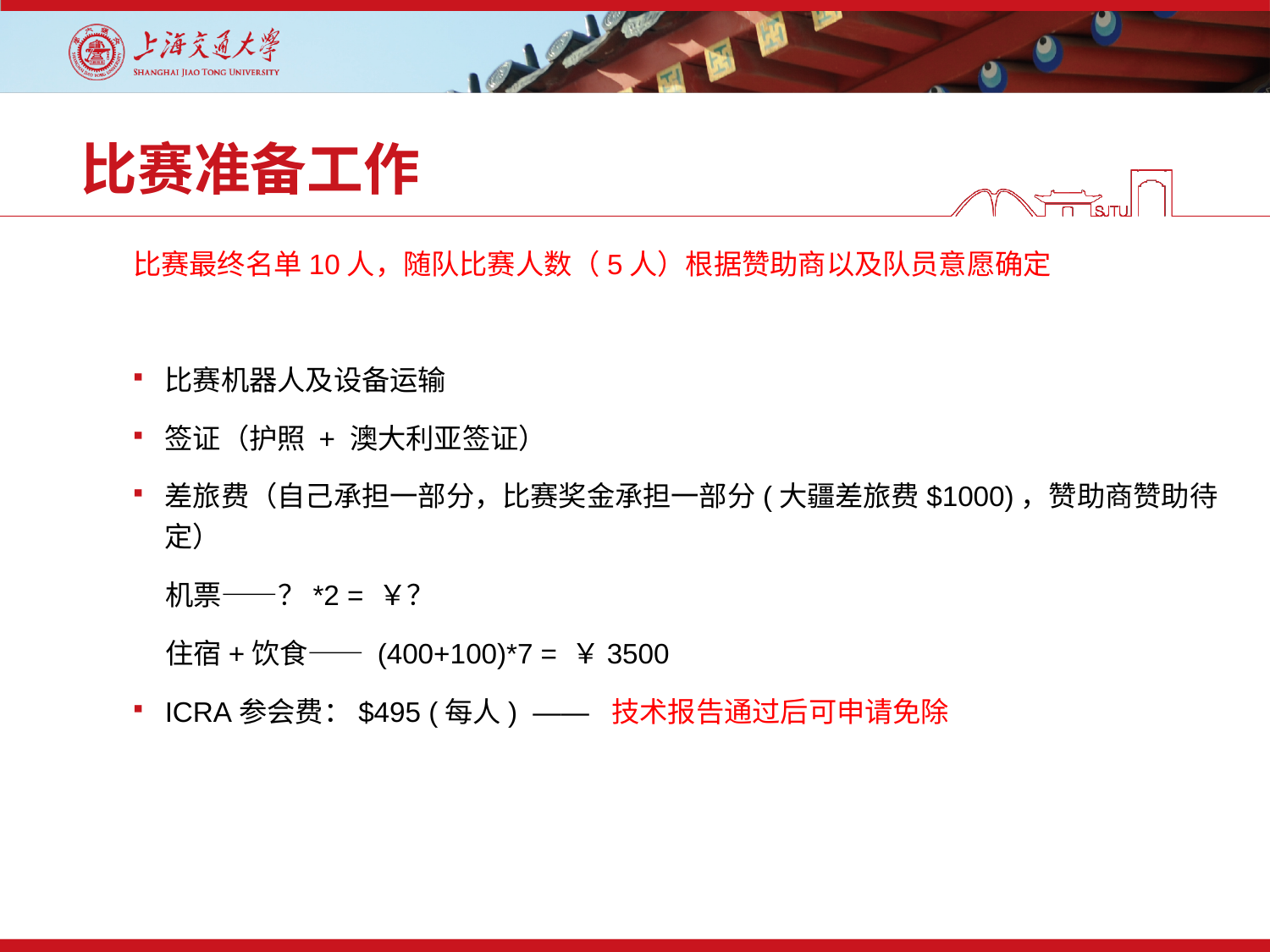

# 比赛准备工作
比赛最终名单10人，随队比赛人数（5人）根据赞助商以及队员意愿确定

比赛机器人及设备运输
签证（护照 + 澳大利亚签证）
差旅费（自己承担一部分，比赛奖金承担一部分(大疆差旅费$1000)，赞助商赞助待定）
    机票——？*2 = ￥？
    住宿+饮食—— (400+100)*7 = ￥3500
ICRA参会费：$495 (每人)  ——  技术报告通过后可申请免除